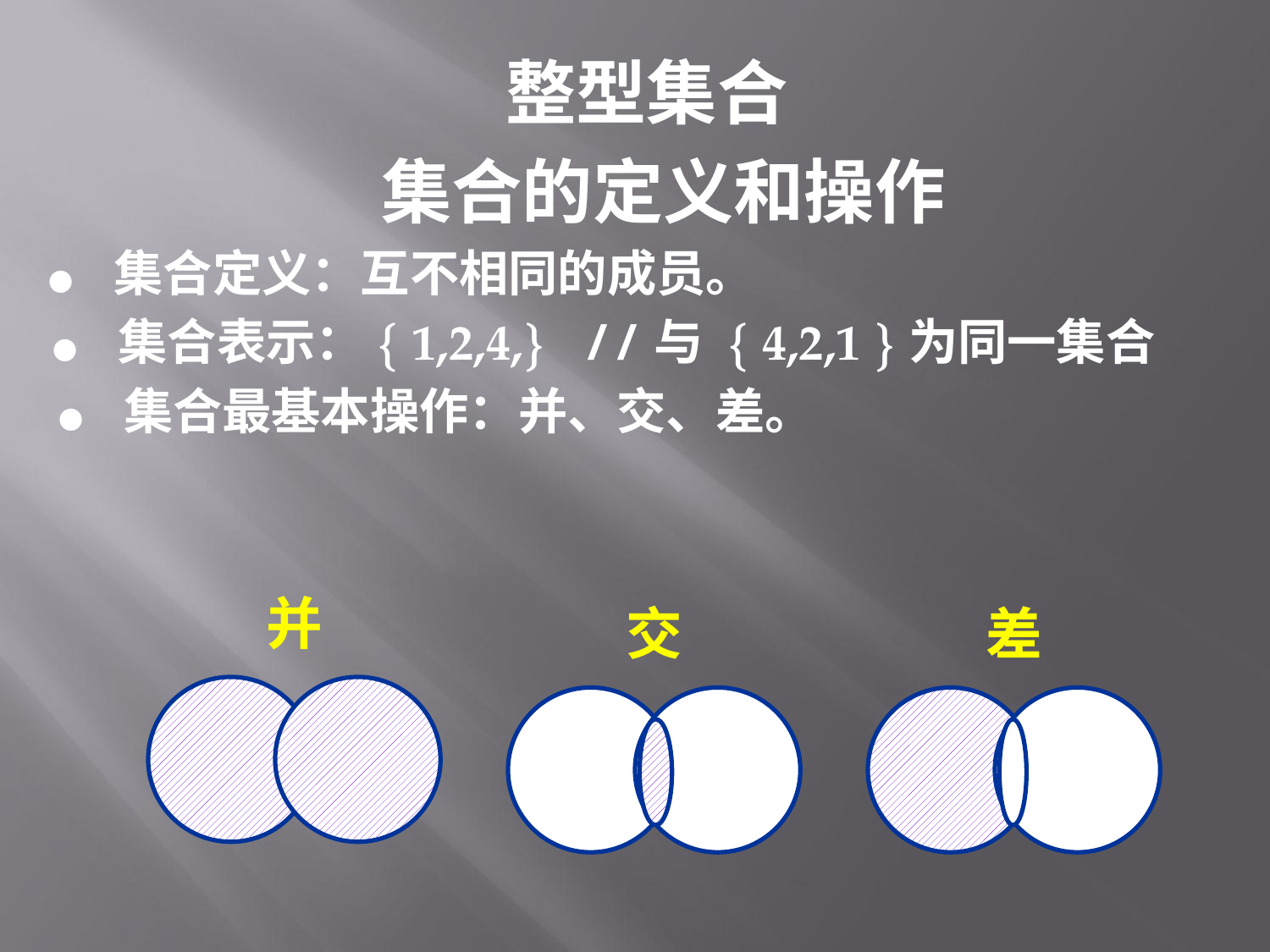

整型集合
 集合的定义和操作
  ●   集合定义：互不相同的成员。
  ●   集合表示：{ 1,2,4,}   //与 { 4,2,1 }为同一集合
  ●   集合最基本操作：并、交、差。
并
交
差